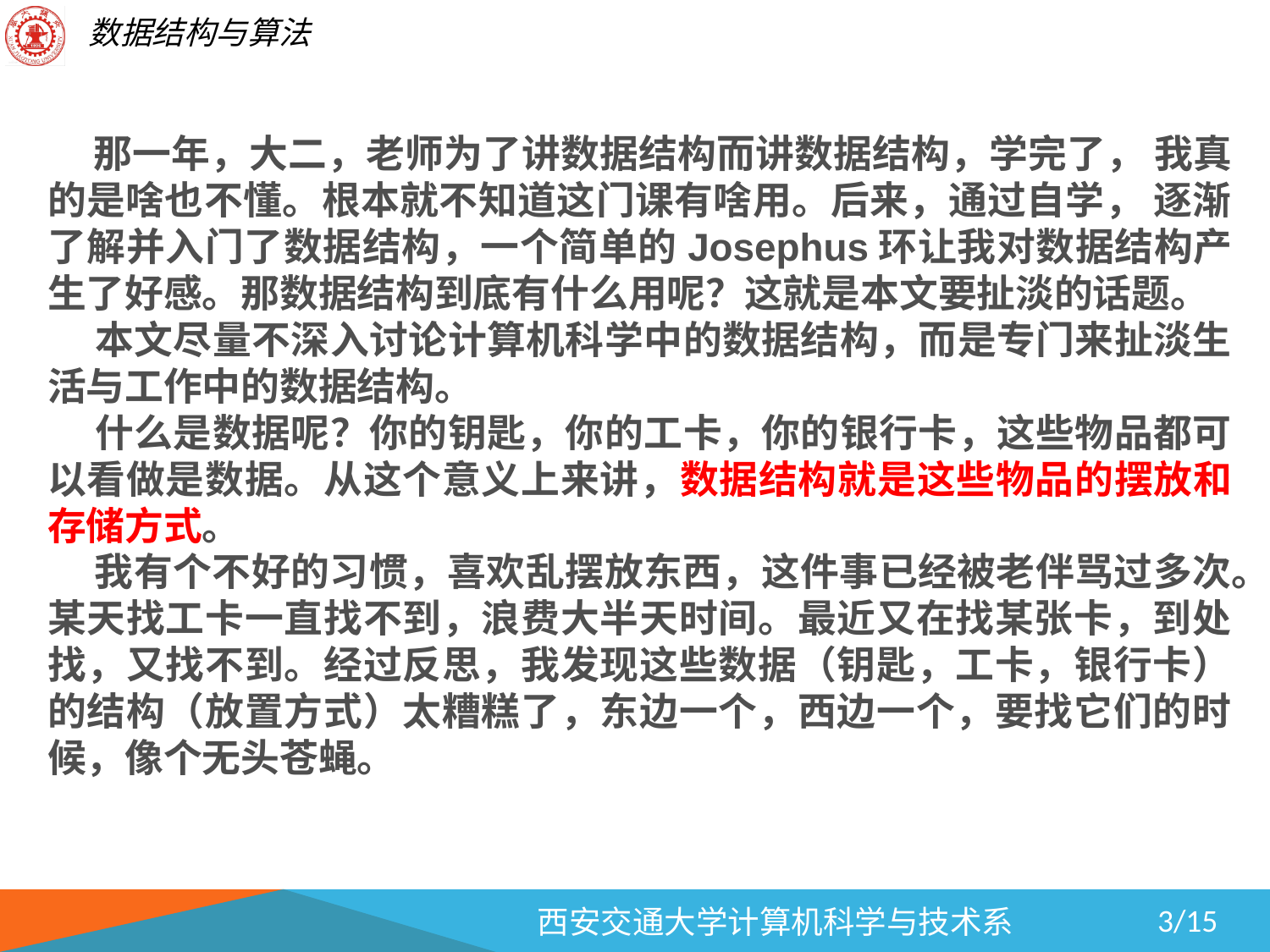

那一年，大二，老师为了讲数据结构而讲数据结构，学完了， 我真的是啥也不懂。根本就不知道这门课有啥用。后来，通过自学， 逐渐了解并入门了数据结构，一个简单的Josephus环让我对数据结构产生了好感。那数据结构到底有什么用呢？这就是本文要扯淡的话题。
    本文尽量不深入讨论计算机科学中的数据结构，而是专门来扯淡生活与工作中的数据结构。
    什么是数据呢？你的钥匙，你的工卡，你的银行卡，这些物品都可以看做是数据。从这个意义上来讲，数据结构就是这些物品的摆放和存储方式。
    我有个不好的习惯，喜欢乱摆放东西，这件事已经被老伴骂过多次。某天找工卡一直找不到，浪费大半天时间。最近又在找某张卡，到处找，又找不到。经过反思，我发现这些数据（钥匙，工卡，银行卡）的结构（放置方式）太糟糕了，东边一个，西边一个，要找它们的时候，像个无头苍蝇。